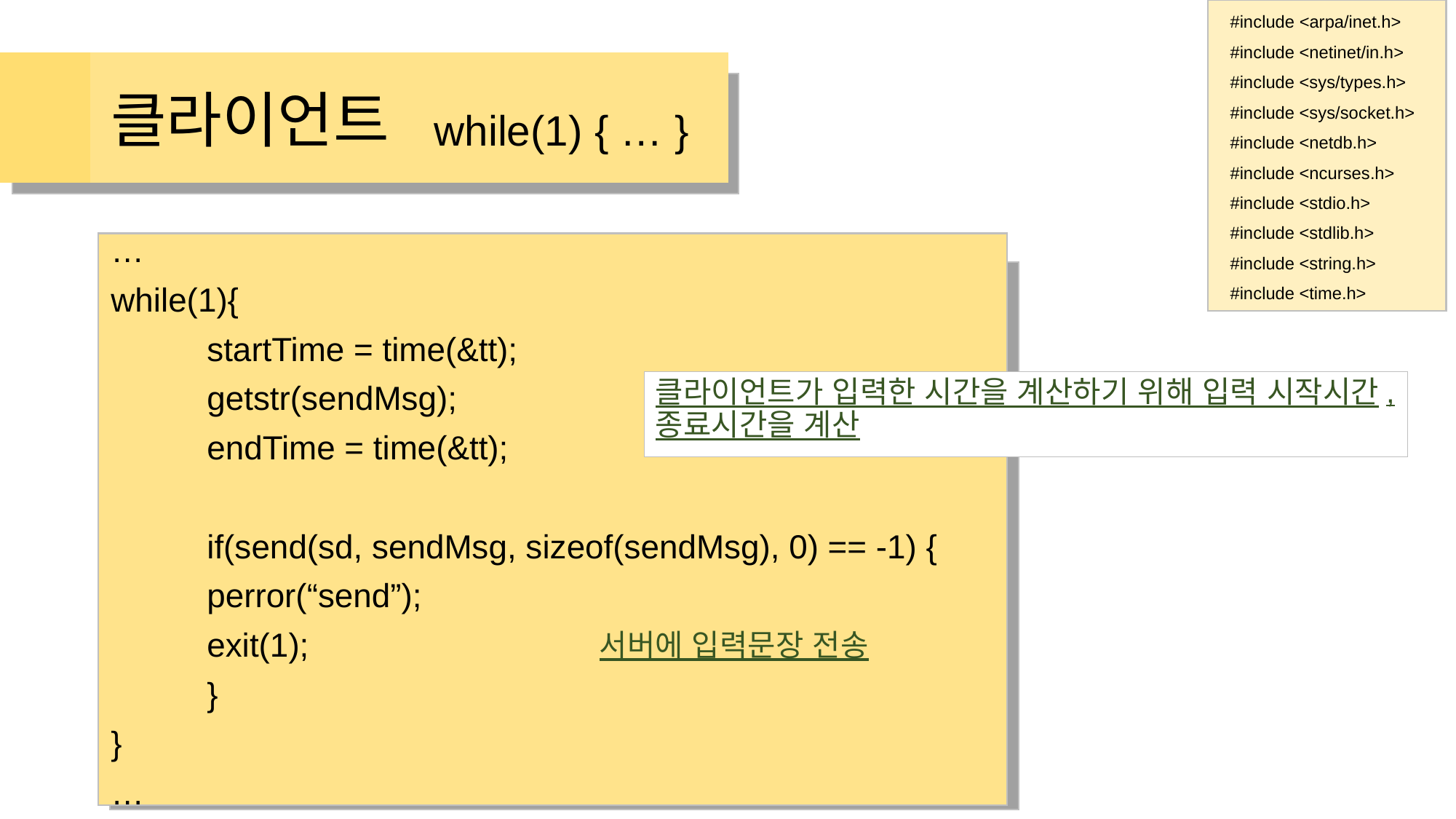

#include <arpa/inet.h>
#include <netinet/in.h>
#include <sys/types.h>
#include <sys/socket.h>
#include <netdb.h>
#include <ncurses.h>
#include <stdio.h>
#include <stdlib.h>
#include <string.h>
#include <time.h>
# 클라이언트

while(1) { … }
…
while(1){
	startTime = time(&tt);
	getstr(sendMsg);
	endTime = time(&tt);

	if(send(sd, sendMsg, sizeof(sendMsg), 0) == -1) {
		perror(“send”);
		exit(1);
	}
}
…

%
클라이언트가 입력한 시간을 계산하기 위해 입력 시작시간, 종료시간을 계산
서버에 입력문장 전송